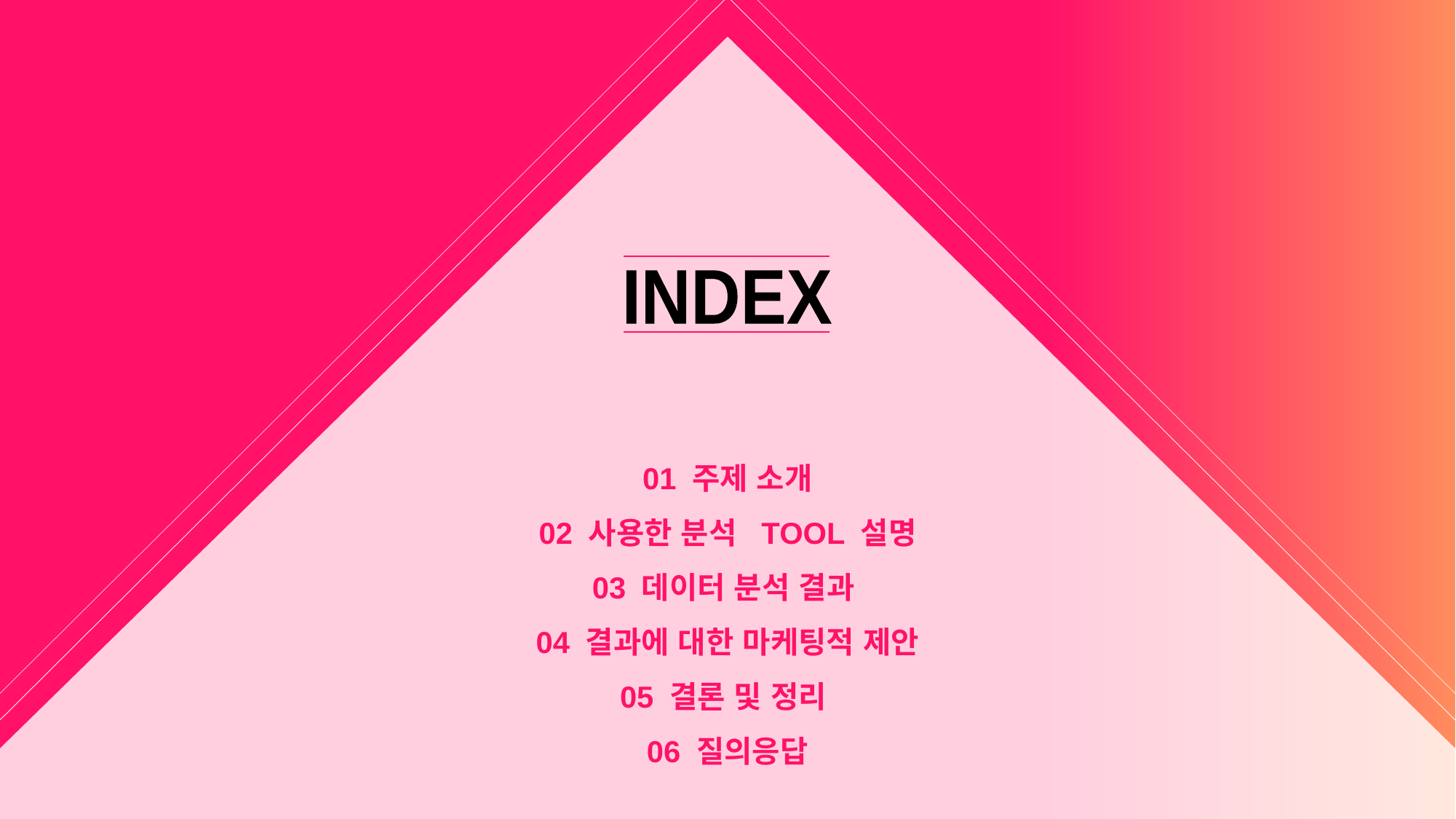

INDEX
01 주제 소개
02 사용한 분석  TOOL 설명
03 데이터 분석 결과
04 결과에 대한 마케팅적 제안
05 결론 및 정리
06 질의응답